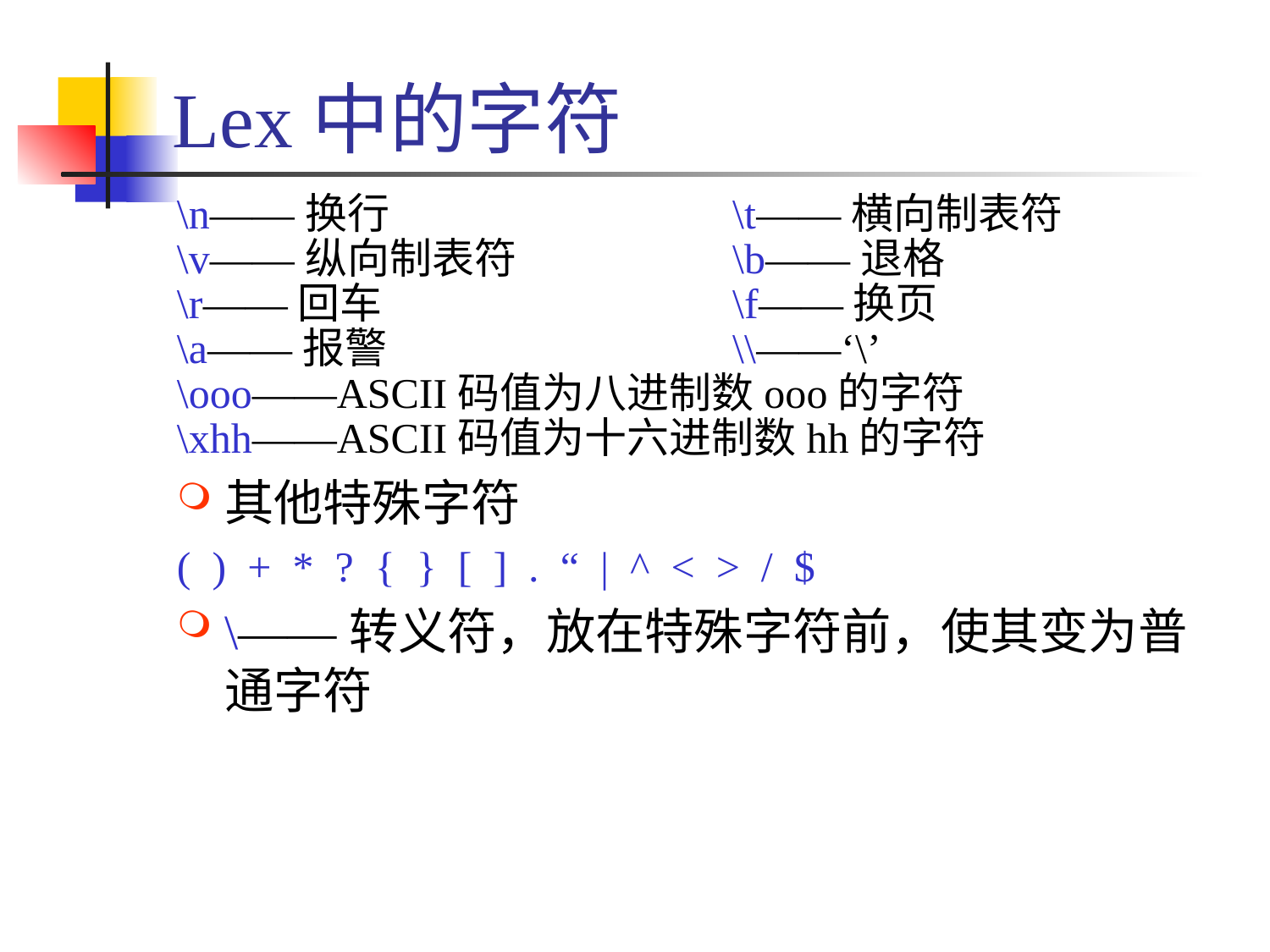

# Lex中的字符
\n——换行			\t——横向制表符
\v——纵向制表符		\b——退格
\r——回车			\f——换页
\a——报警			\\——‘\’
\ooo——ASCII码值为八进制数ooo的字符
\xhh——ASCII码值为十六进制数hh的字符
其他特殊字符
(  )  +  *  ?  {  }  [  ]  .  “  |  ^  <  >  /  $
\——转义符，放在特殊字符前，使其变为普通字符